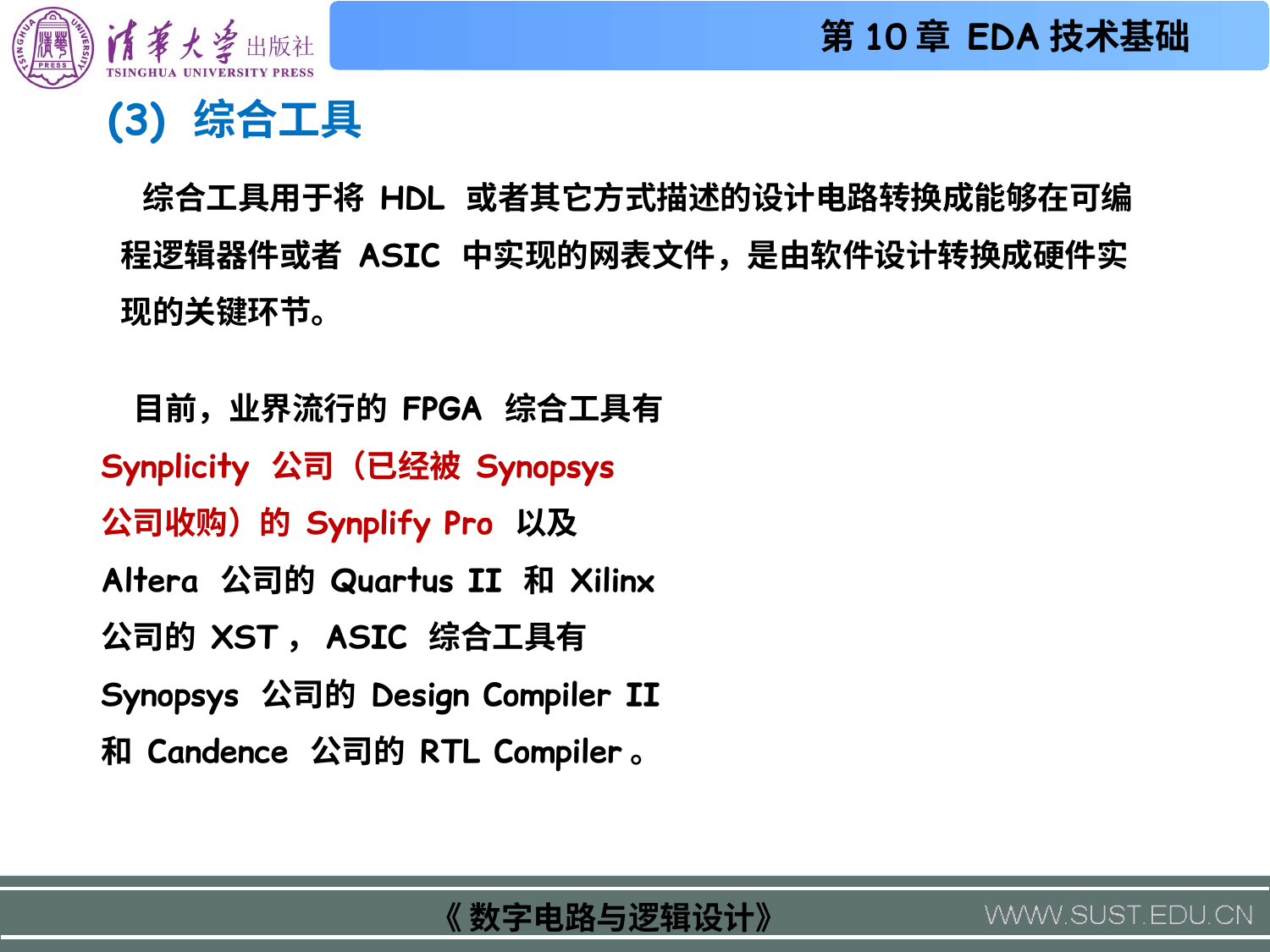

(3) 综合工具
  综合工具用于将 HDL 或者其它方式描述的设计电路转换成能够在可编程逻辑器件或者 ASIC 中实现的网表文件，是由软件设计转换成硬件实现的关键环节。
   目前，业界流行的 FPGA 综合工具有 Synplicity 公司（已经被 Synopsys 公司收购）的 Synplify Pro 以及 Altera 公司的 Quartus II 和 Xilinx 公司的 XST，ASIC 综合工具有 Synopsys 公司的 Design Compiler II 和 Candence 公司的 RTL Compiler。